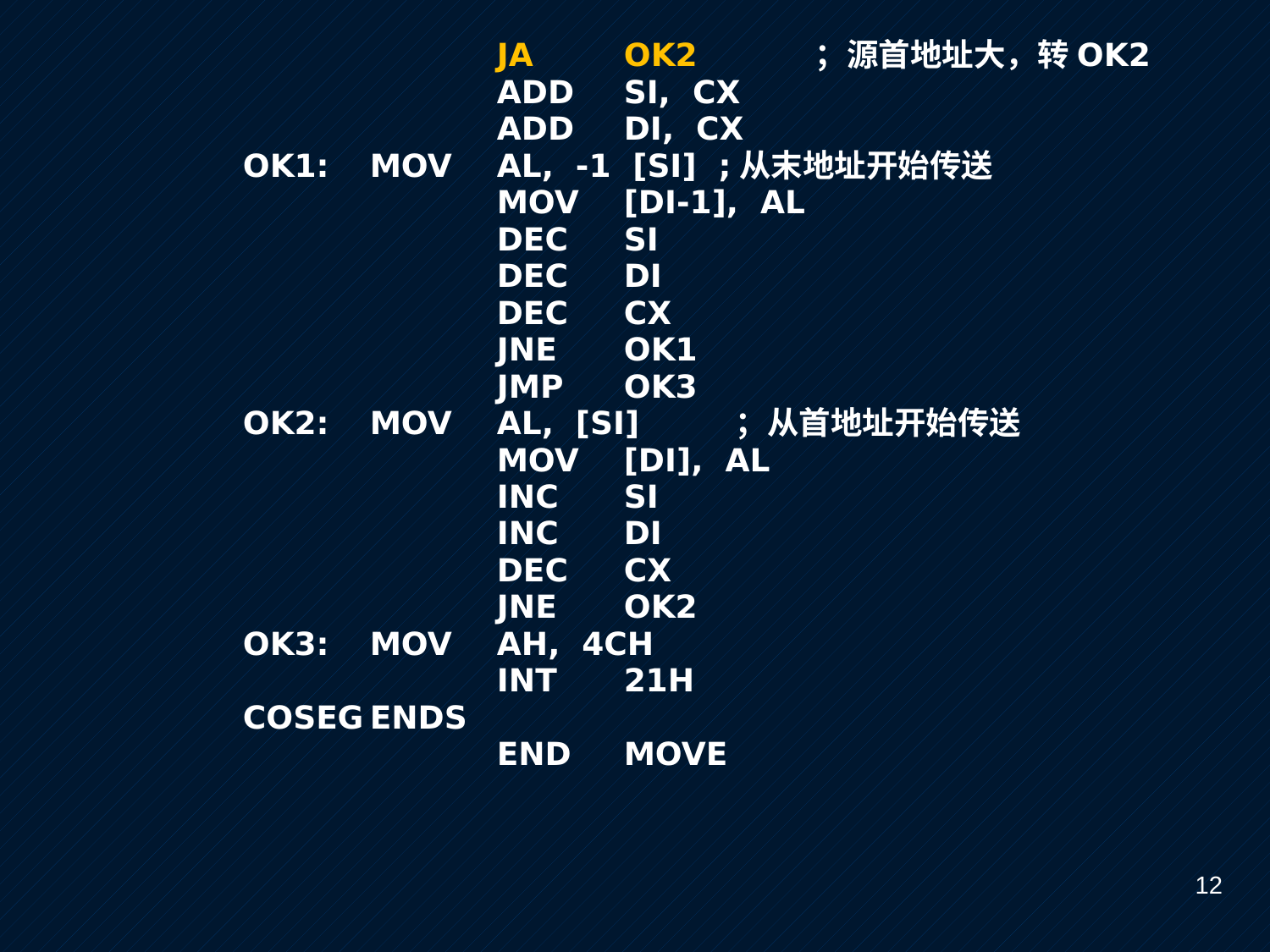

JA	OK2          ；源首地址大，转OK2
			ADD	SI,  CX
			ADD	DI,  CX
	OK1:	MOV	AL,  -1  [SI]  ;从末地址开始传送
			MOV	[DI-1],  AL
			DEC	SI
			DEC	DI
			DEC	CX
			JNE	OK1
			JMP	OK3
	OK2:	MOV	AL,  [SI]        ；从首地址开始传送
			MOV	[DI],  AL
			INC	SI
			INC	DI
			DEC	CX
			JNE	OK2
	OK3:	MOV	AH,  4CH
			INT	21H
	COSEG	ENDS
			END	MOVE
12